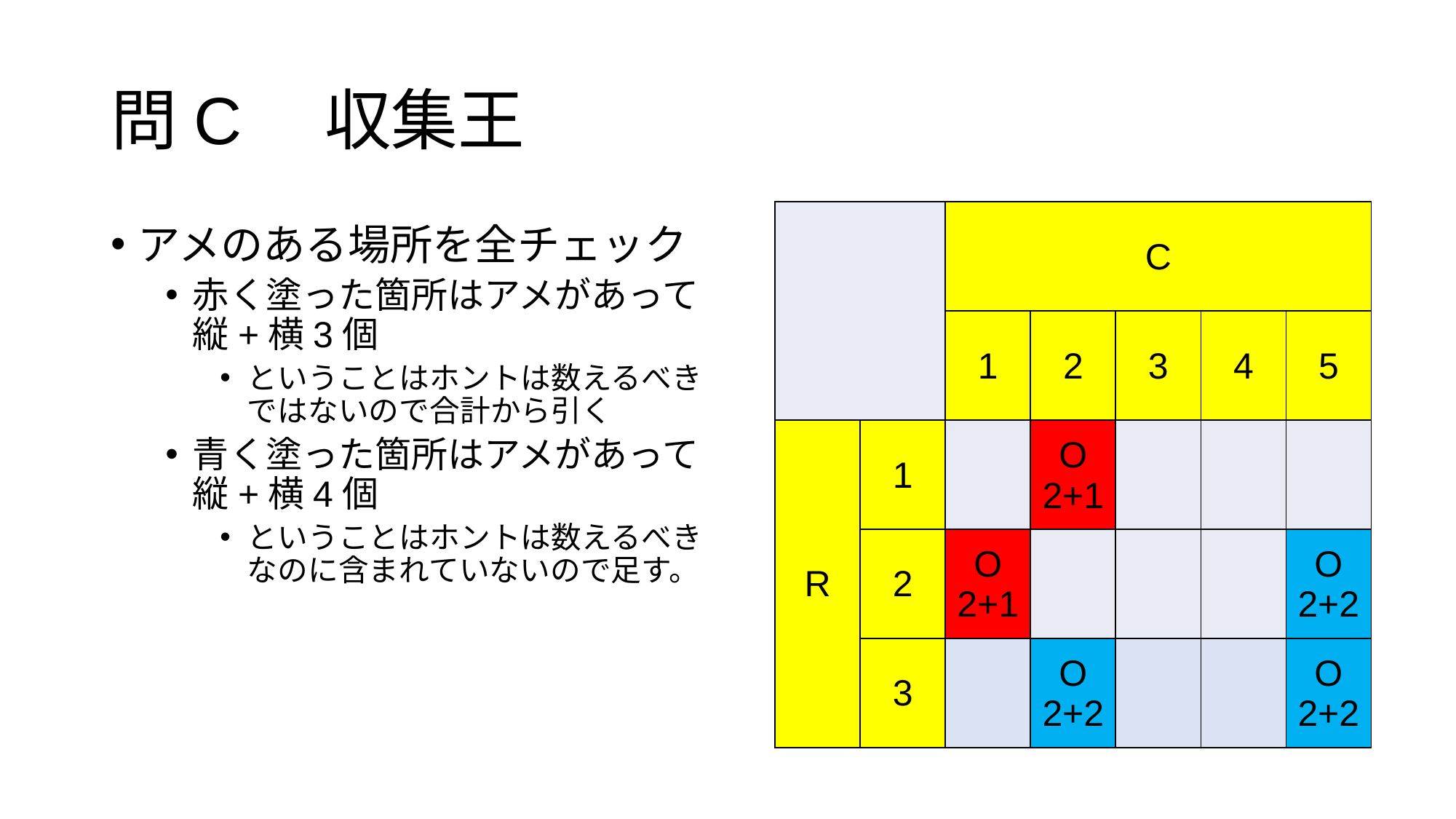

# 問C　収集王
|  |  | C |  |  |  |  |
| --- | --- | --- | --- | --- | --- | --- |
|  |  | 1 | 2 | 3 | 4 | 5 |
| R | 1 |  | O 2+1 |  |  |  |
|  | 2 | O 2+1 |  |  |  | O 2+2 |
|  | 3 |  | O 2+2 |  |  | O 2+2 |
アメのある場所を全チェック
赤く塗った箇所はアメがあって縦+横3個
ということはホントは数えるべきではないので合計から引く
青く塗った箇所はアメがあって縦+横4個
ということはホントは数えるべきなのに含まれていないので足す。